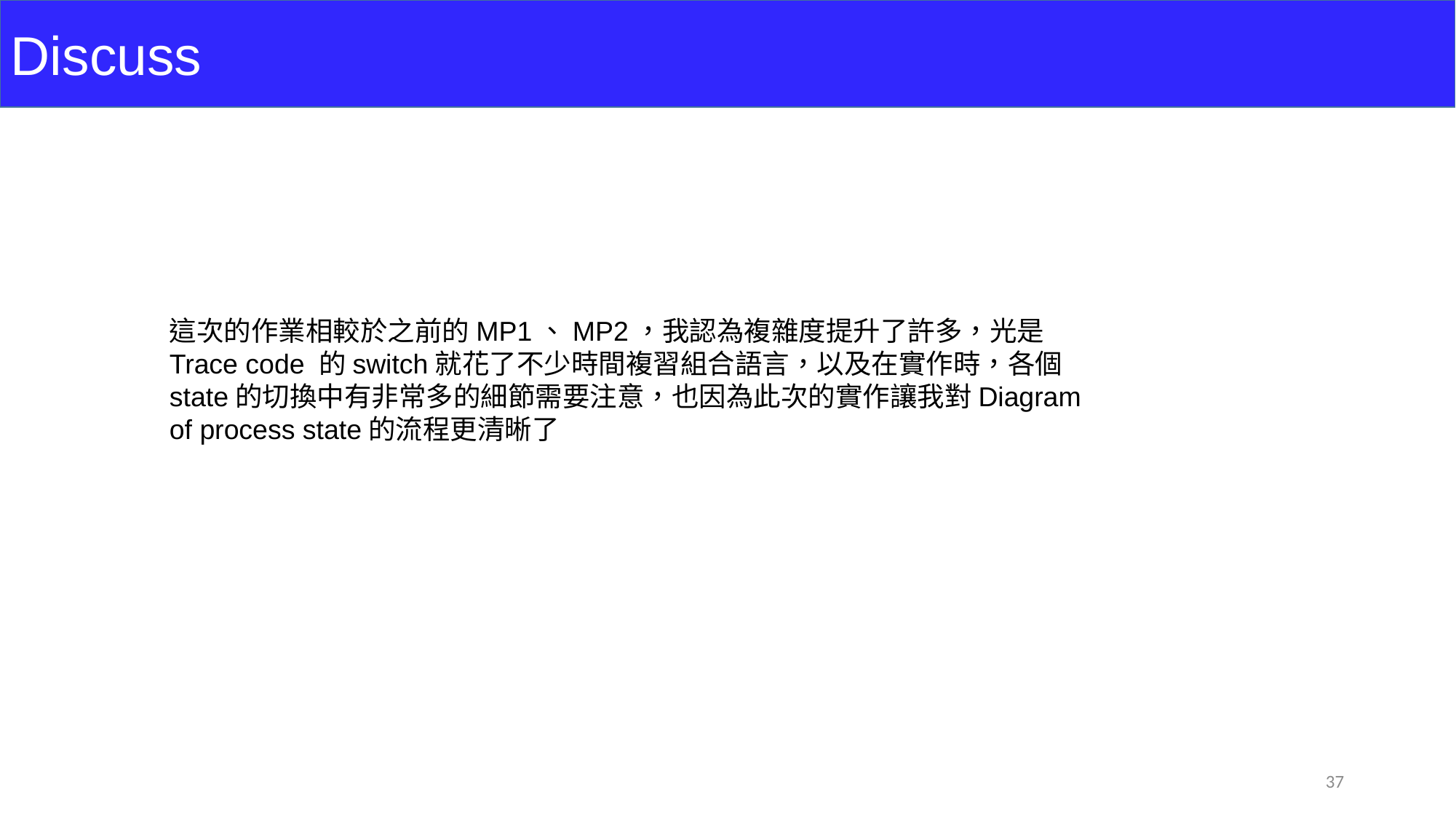

Discuss
這次的作業相較於之前的MP1、MP2，我認為複雜度提升了許多，光是Trace code 的switch就花了不少時間複習組合語言，以及在實作時，各個state的切換中有非常多的細節需要注意，也因為此次的實作讓我對Diagram of process state的流程更清晰了
37